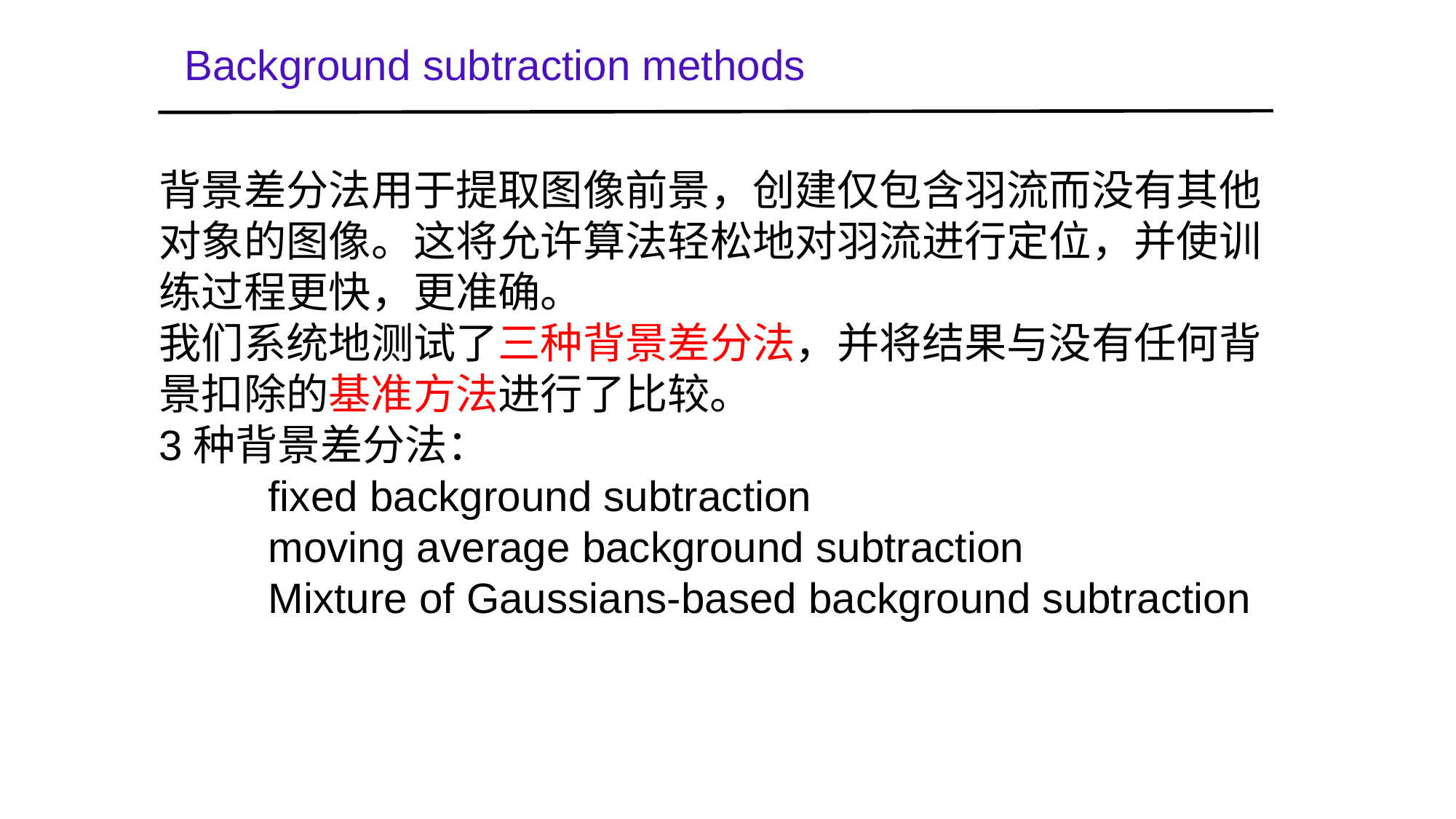

Background subtraction methods
背景差分法用于提取图像前景，创建仅包含羽流而没有其他对象的图像。这将允许算法轻松地对羽流进行定位，并使训练过程更快，更准确。
我们系统地测试了三种背景差分法，并将结果与​​没有任何背景扣除的基准方法进行了比较。
3种背景差分法：
	fixed background subtraction
	moving average background subtraction
	Mixture of Gaussians-based background subtraction